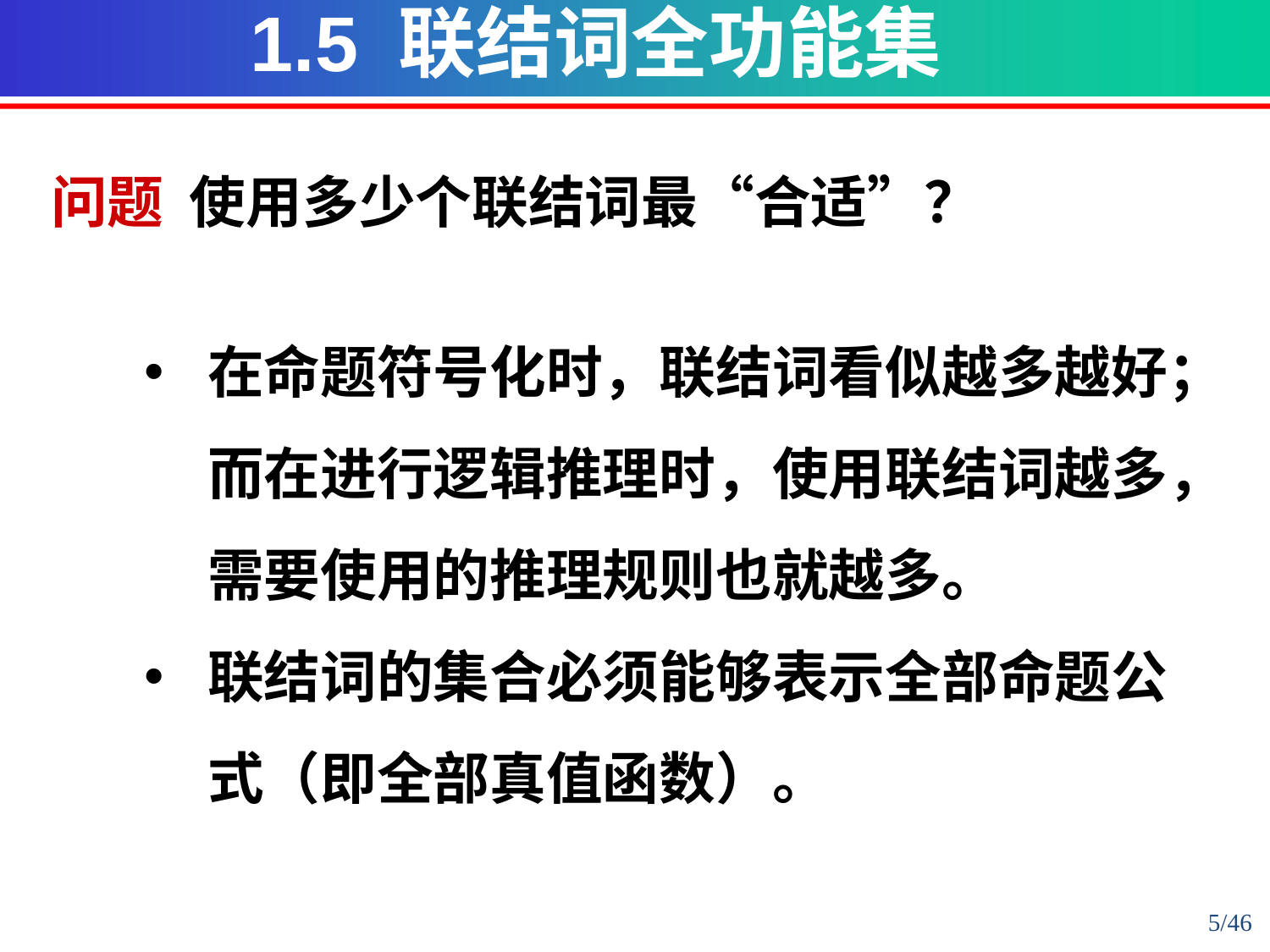

1.5 联结词全功能集
问题  使用多少个联结词最“合适”？
在命题符号化时，联结词看似越多越好；而在进行逻辑推理时，使用联结词越多，需要使用的推理规则也就越多。
联结词的集合必须能够表示全部命题公式（即全部真值函数）。
5/46